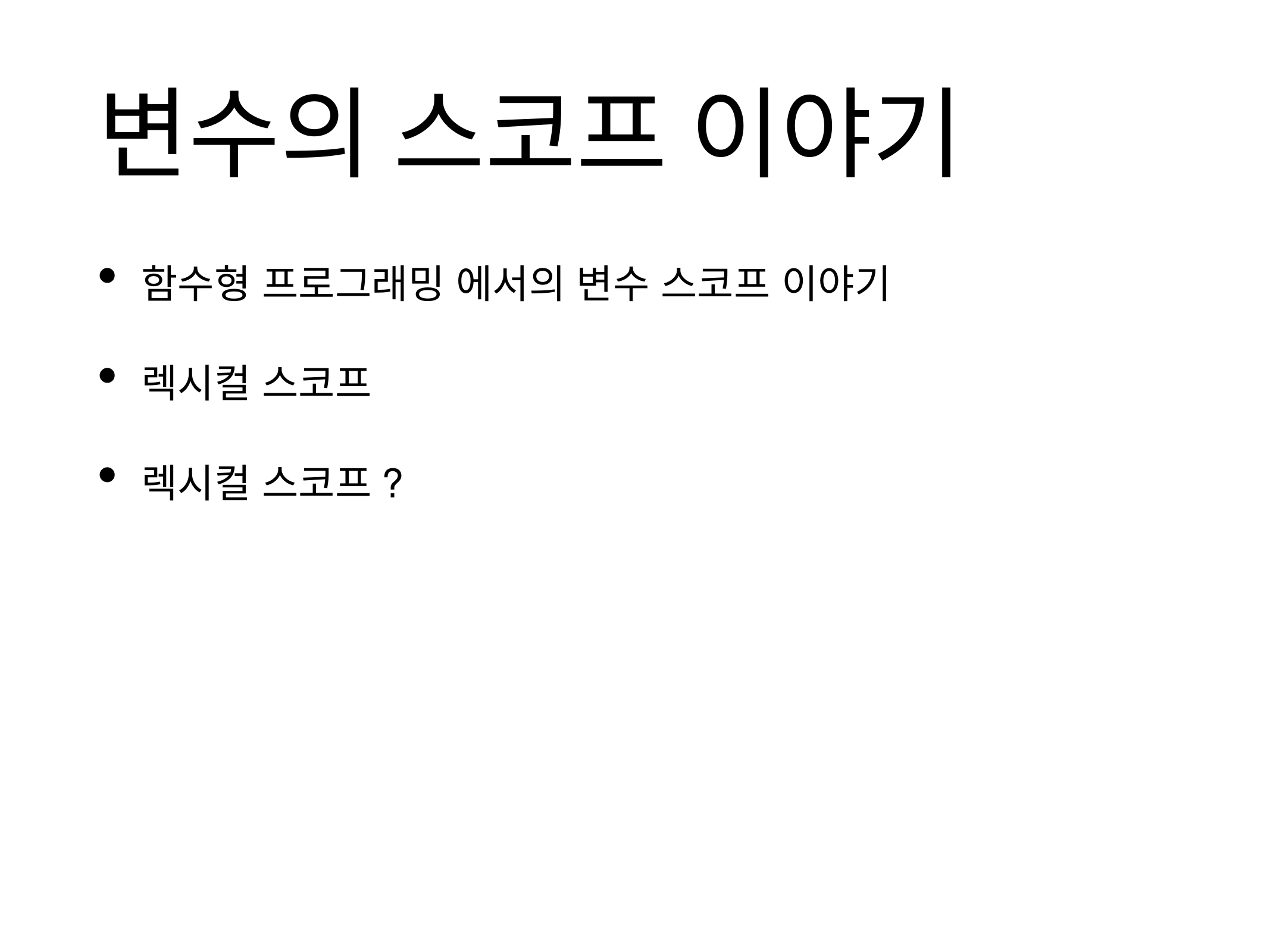

# 변수의 스코프 이야기
함수형 프로그래밍 에서의 변수 스코프 이야기
렉시컬 스코프
렉시컬 스코프?